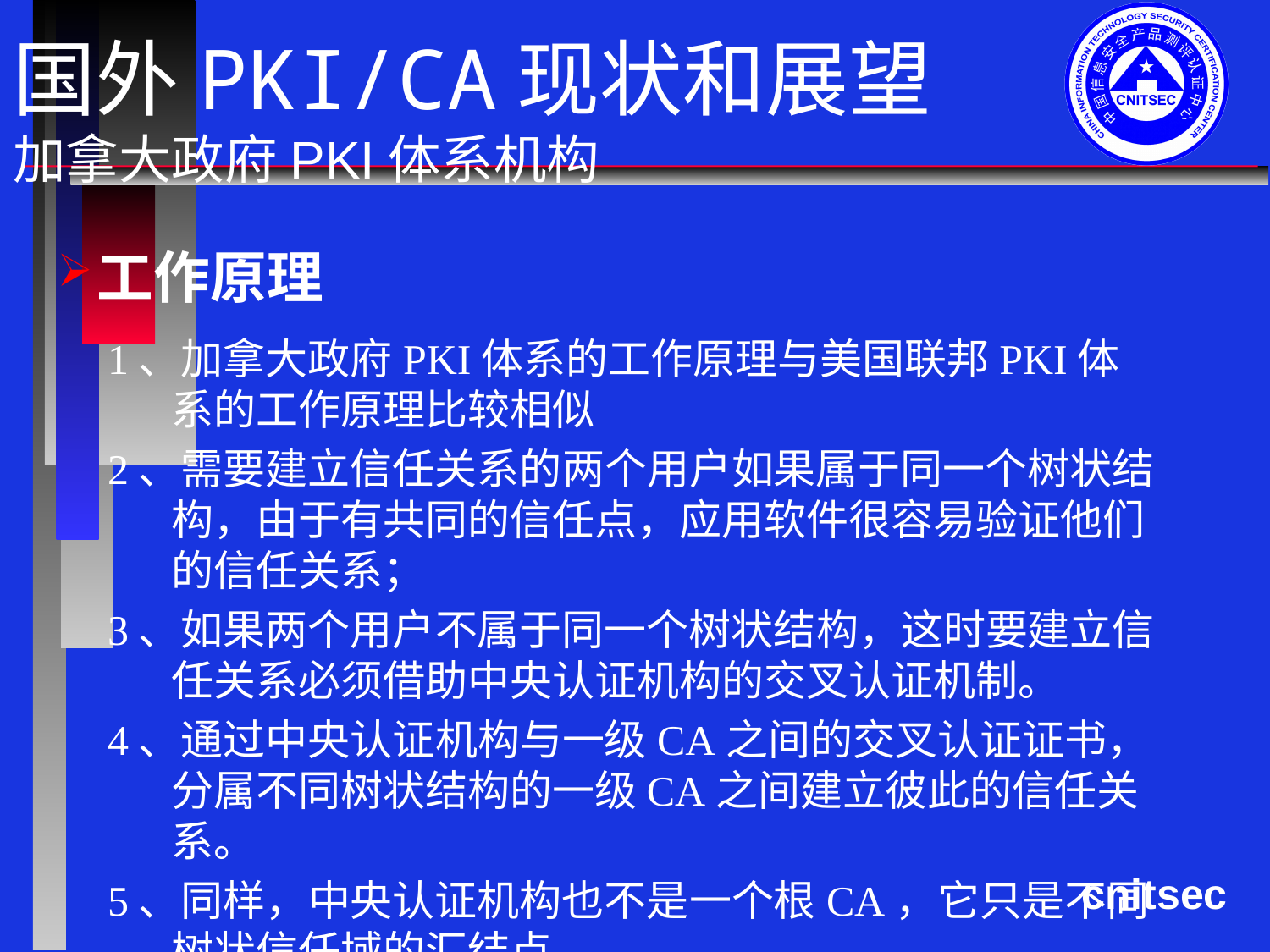

# 国外PKI/CA现状和展望 加拿大政府PKI体系机构
工作原理
1、加拿大政府PKI体系的工作原理与美国联邦PKI体系的工作原理比较相似
2、需要建立信任关系的两个用户如果属于同一个树状结构，由于有共同的信任点，应用软件很容易验证他们的信任关系；
3、如果两个用户不属于同一个树状结构，这时要建立信任关系必须借助中央认证机构的交叉认证机制。
4、通过中央认证机构与一级CA之间的交叉认证证书，分属不同树状结构的一级CA之间建立彼此的信任关系。
5、同样，中央认证机构也不是一个根CA，它只是不同树状信任域的汇结点